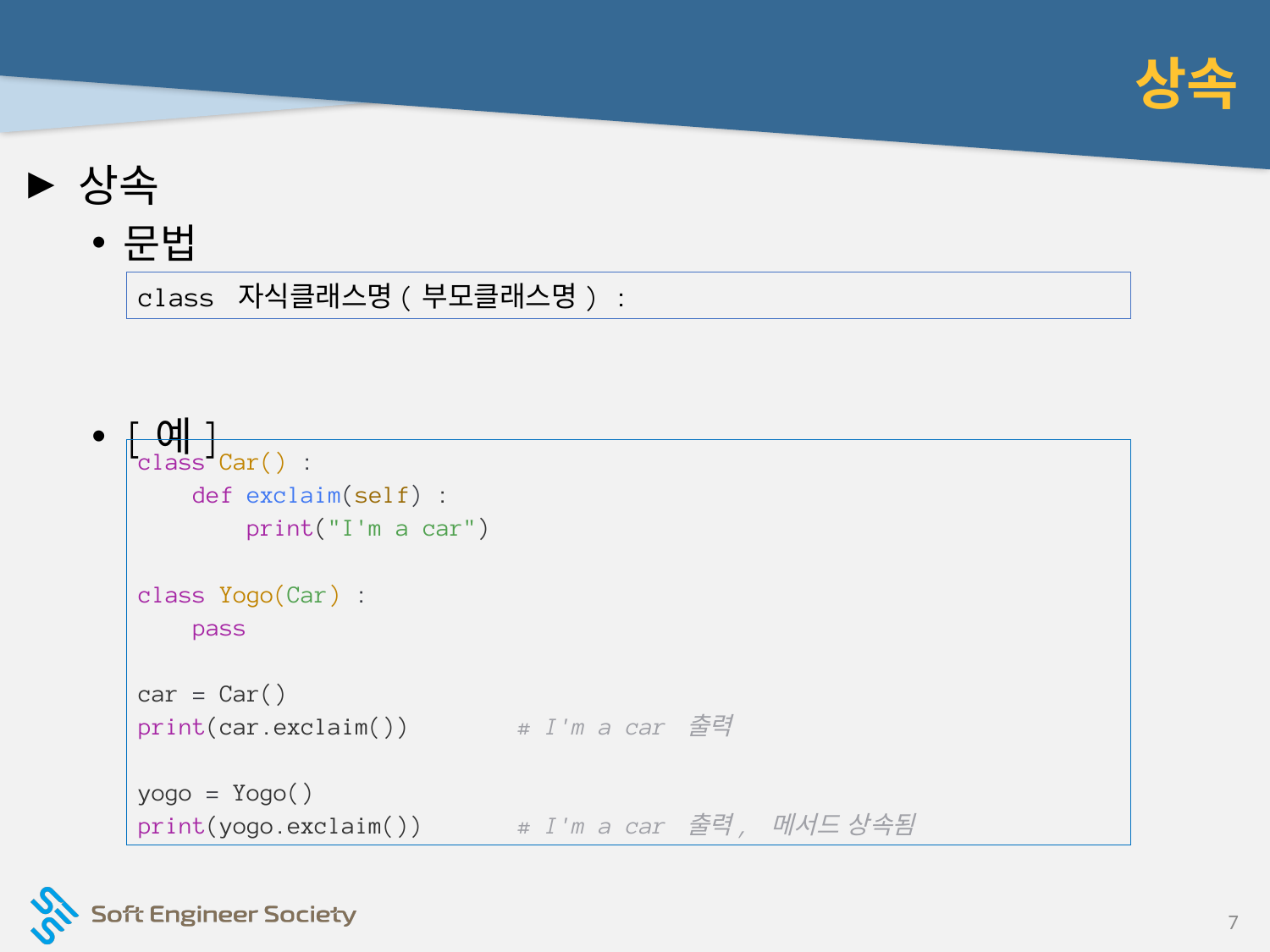

# 상속
상속
문법

[예]

class 자식클래스명(부모클래스명) :
class Car() :
    def exclaim(self) :
        print("I'm a car")

class Yogo(Car) :
    pass

car = Car()
print(car.exclaim())        # I'm a car 출력

yogo = Yogo()
print(yogo.exclaim())       # I'm a car 출력, 메서드 상속됨
7